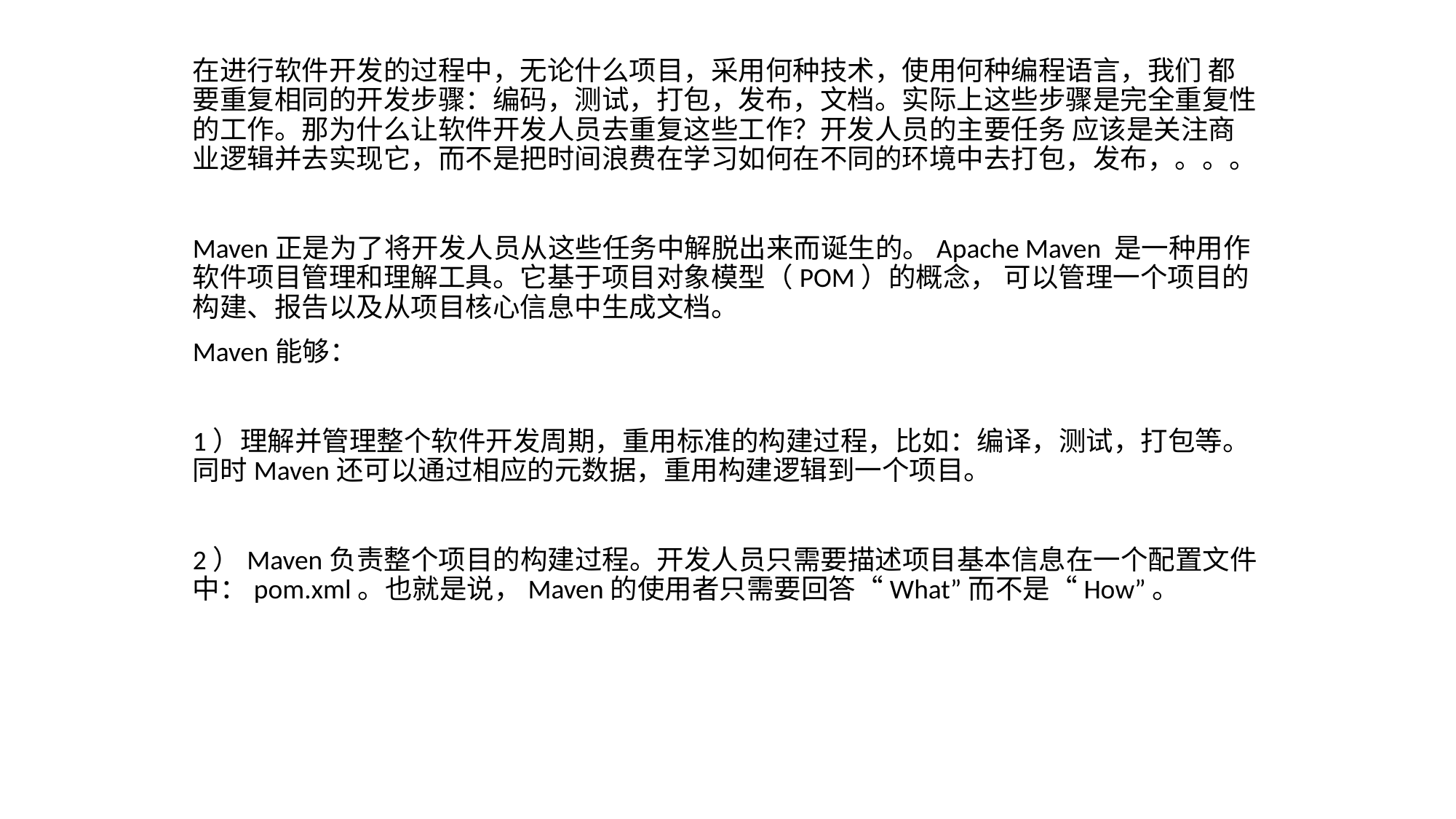

在进行软件开发的过程中，无论什么项目，采用何种技术，使用何种编程语言，我们 都要重复相同的开发步骤：编码，测试，打包，发布，文档。实际上这些步骤是完全重复性的工作。那为什么让软件开发人员去重复这些工作？开发人员的主要任务 应该是关注商业逻辑并去实现它，而不是把时间浪费在学习如何在不同的环境中去打包，发布，。。。

Maven正是为了将开发人员从这些任务中解脱出来而诞生的。Apache Maven 是一种用作软件项目管理和理解工具。它基于项目对象模型（POM）的概念， 可以管理一个项目的构建、报告以及从项目核心信息中生成文档。
Maven能够：

1）理解并管理整个软件开发周期，重用标准的构建过程，比如：编译，测试，打包等。同时Maven还可以通过相应的元数据，重用构建逻辑到一个项目。

2）Maven负责整个项目的构建过程。开发人员只需要描述项目基本信息在一个配置文件中：pom.xml。也就是说，Maven的使用者只需要回答“What”而不是“How”。